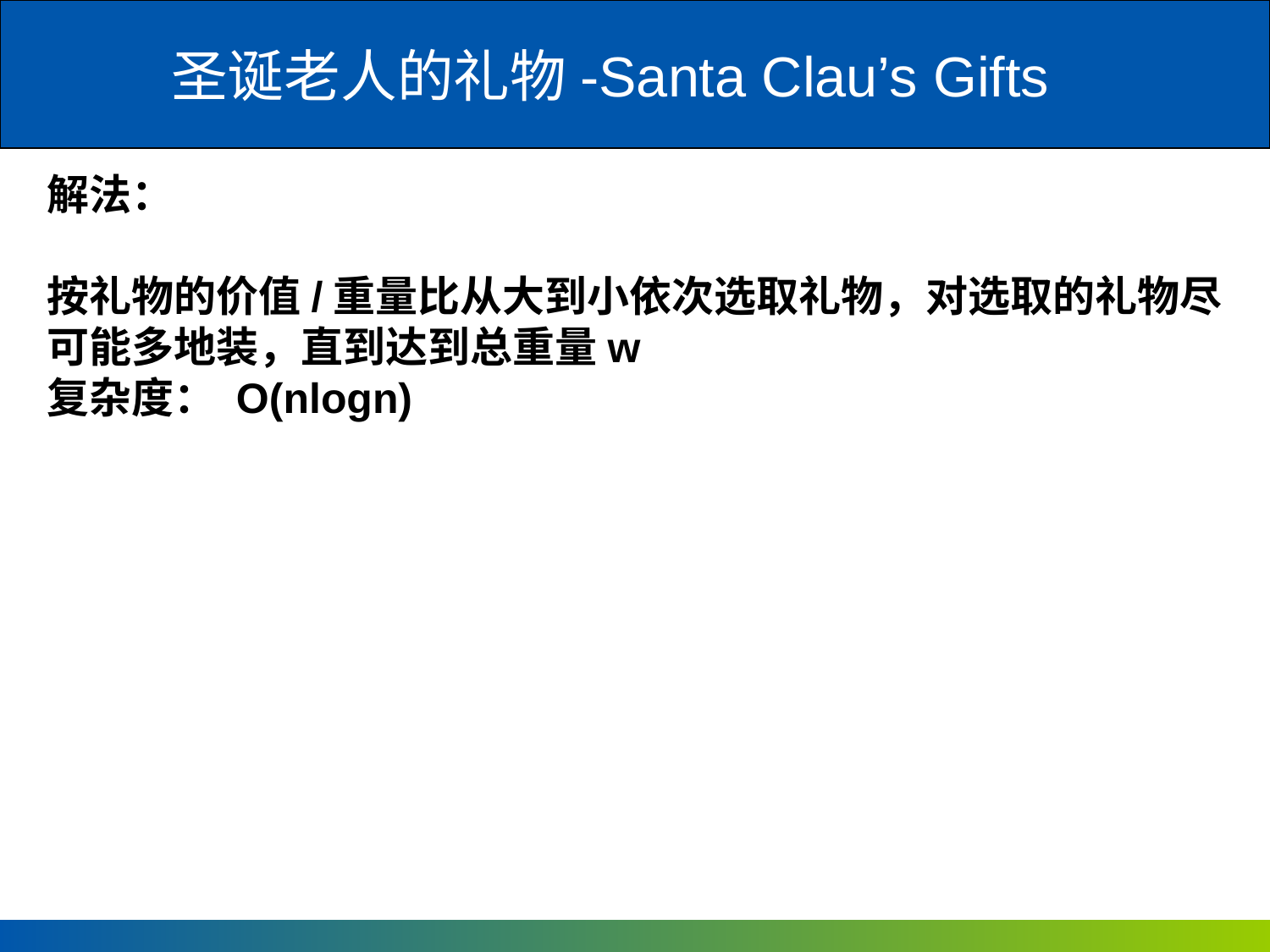

# 圣诞老人的礼物-Santa Clau’s Gifts
解法：

按礼物的价值/重量比从大到小依次选取礼物，对选取的礼物尽可能多地装，直到达到总重量w
复杂度： O(nlogn)